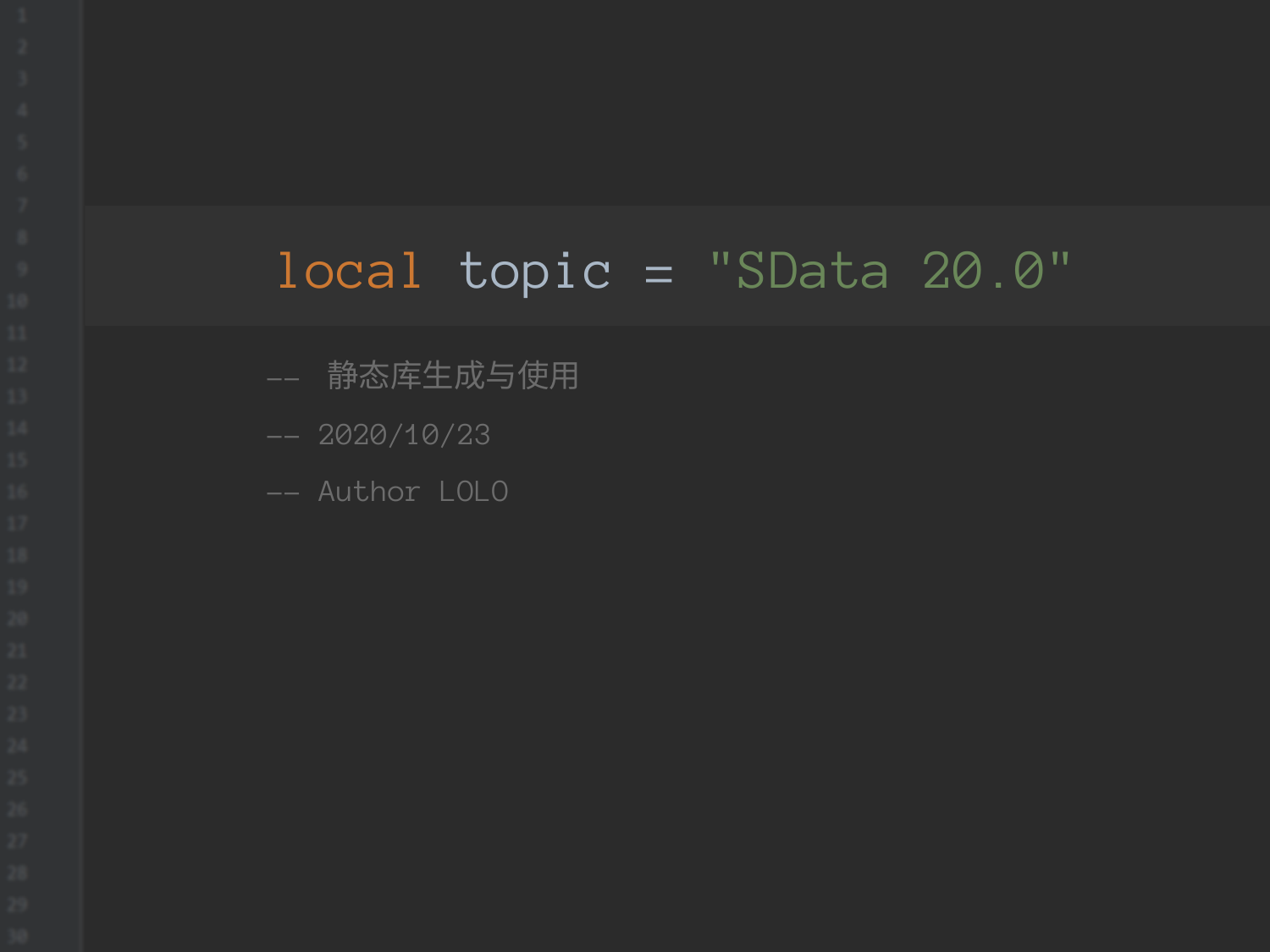

local topic = "SData 20.0"
-- 静态库生成与使用
-- 2020/10/23
-- Author LOLO